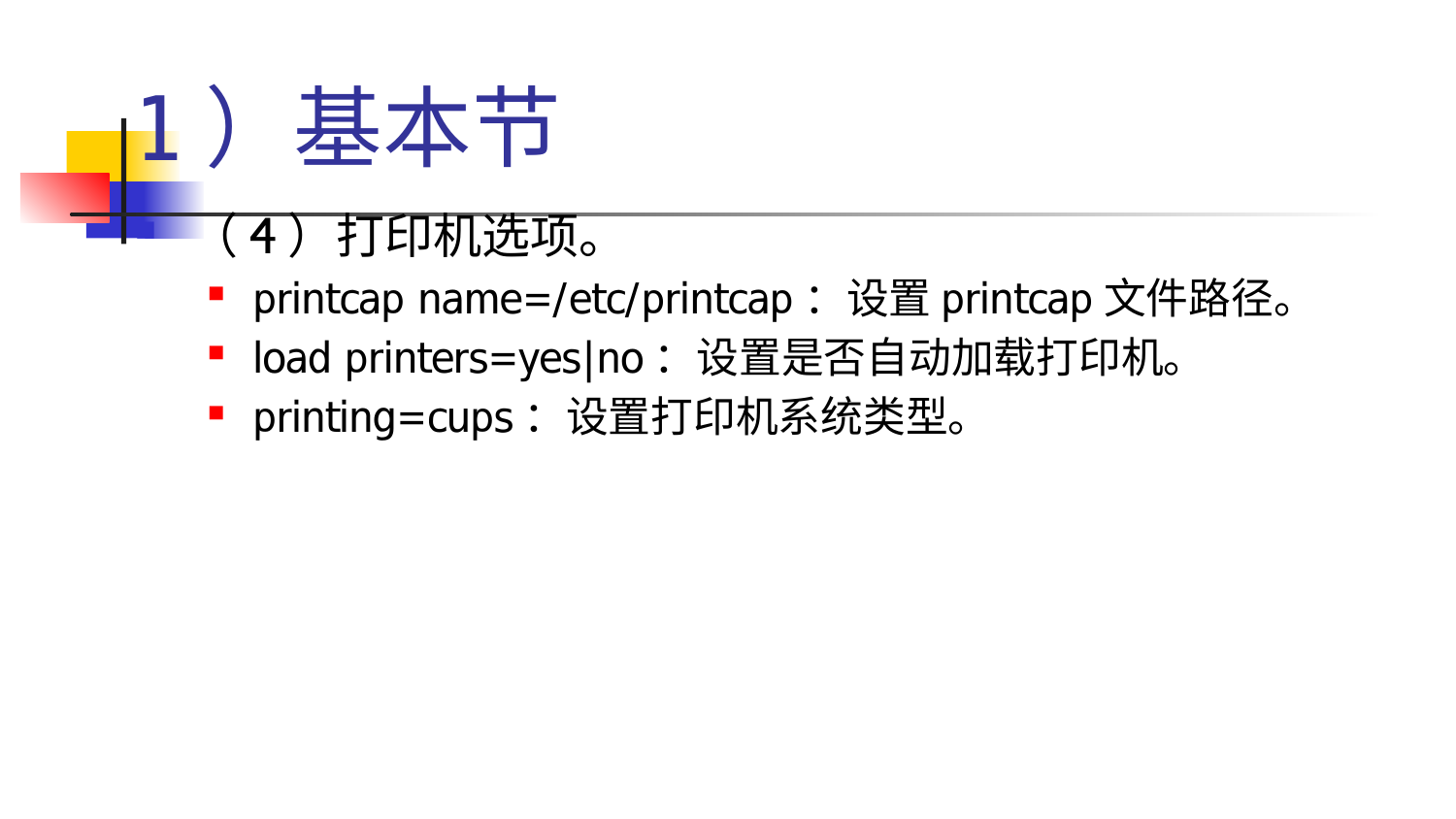

# 1）基本节
（4）打印机选项。
printcap name=/etc/printcap：设置printcap文件路径。
load printers=yes|no：设置是否自动加载打印机。
printing=cups：设置打印机系统类型。